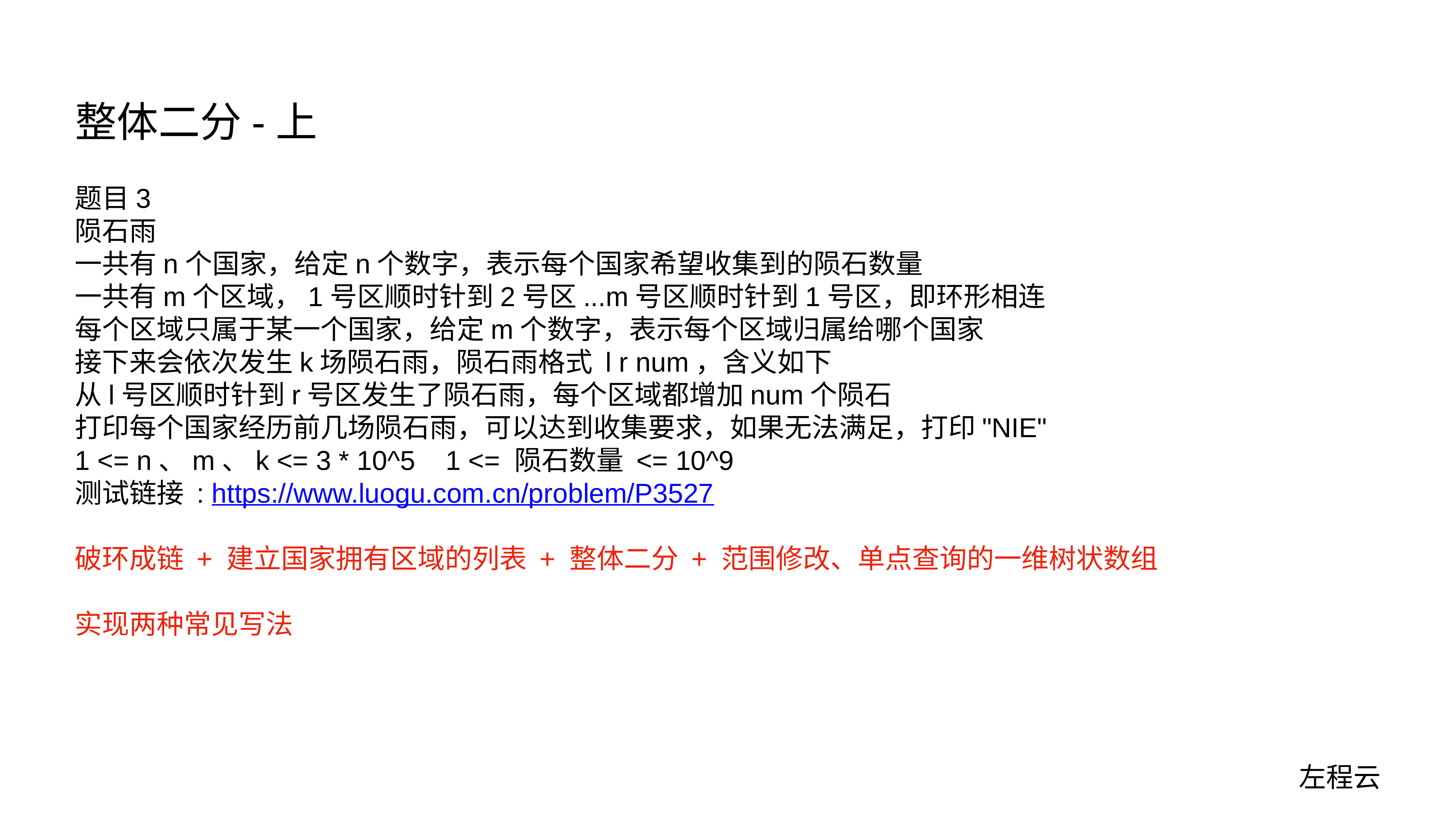

# 整体二分-上
题目3
陨石雨
一共有n个国家，给定n个数字，表示每个国家希望收集到的陨石数量
一共有m个区域，1号区顺时针到2号区...m号区顺时针到1号区，即环形相连
每个区域只属于某一个国家，给定m个数字，表示每个区域归属给哪个国家
接下来会依次发生k场陨石雨，陨石雨格式 l r num，含义如下
从l号区顺时针到r号区发生了陨石雨，每个区域都增加num个陨石
打印每个国家经历前几场陨石雨，可以达到收集要求，如果无法满足，打印"NIE"
1 <= n、m、k <= 3 * 10^5    1 <= 陨石数量 <= 10^9
测试链接 : https://www.luogu.com.cn/problem/P3527

破环成链 + 建立国家拥有区域的列表 + 整体二分 + 范围修改、单点查询的一维树状数组

实现两种常见写法
左程云